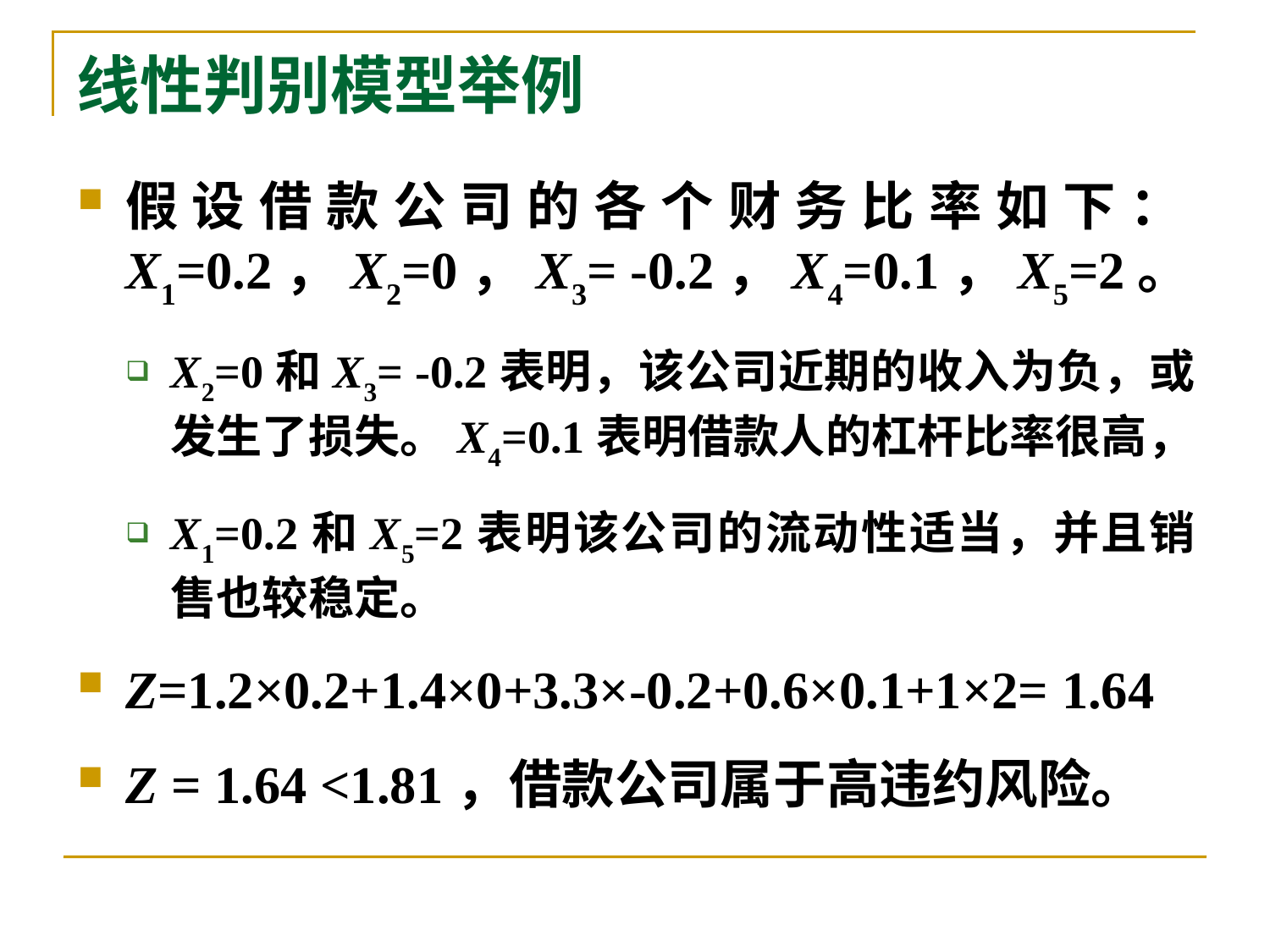

# 线性判别模型举例
假设借款公司的各个财务比率如下：X1=0.2，X2=0，X3= -0.2，X4=0.1，X5=2。
X2=0和X3= -0.2表明，该公司近期的收入为负，或发生了损失。X4=0.1表明借款人的杠杆比率很高，
X1=0.2和X5=2表明该公司的流动性适当，并且销售也较稳定。
Z=1.2×0.2+1.4×0+3.3×-0.2+0.6×0.1+1×2= 1.64
Z = 1.64 <1.81，借款公司属于高违约风险。